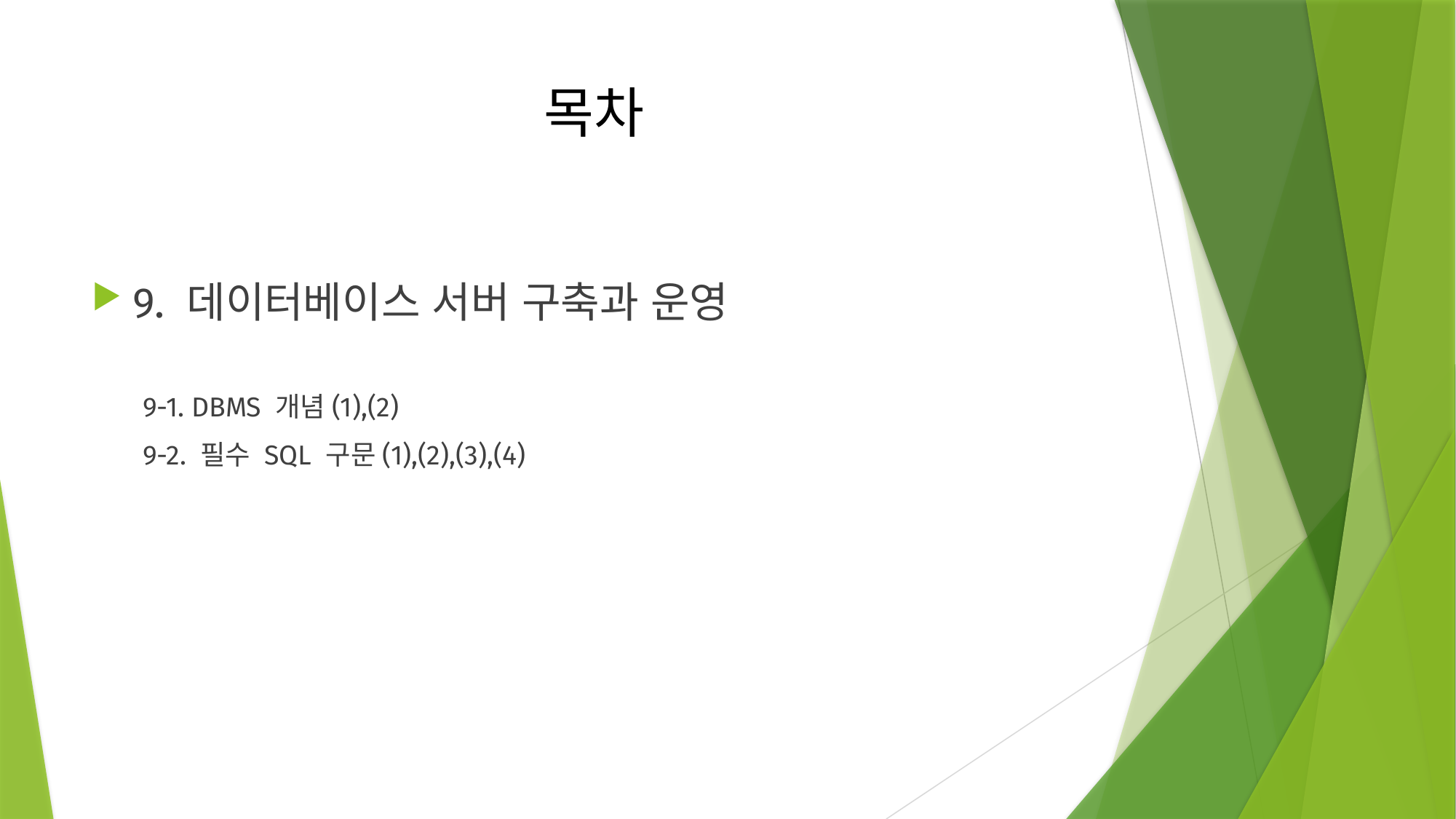

# 목차
9. 데이터베이스 서버 구축과 운영

       9-1. DBMS 개념(1),(2)
       9-2. 필수 SQL 구문(1),(2),(3),(4)